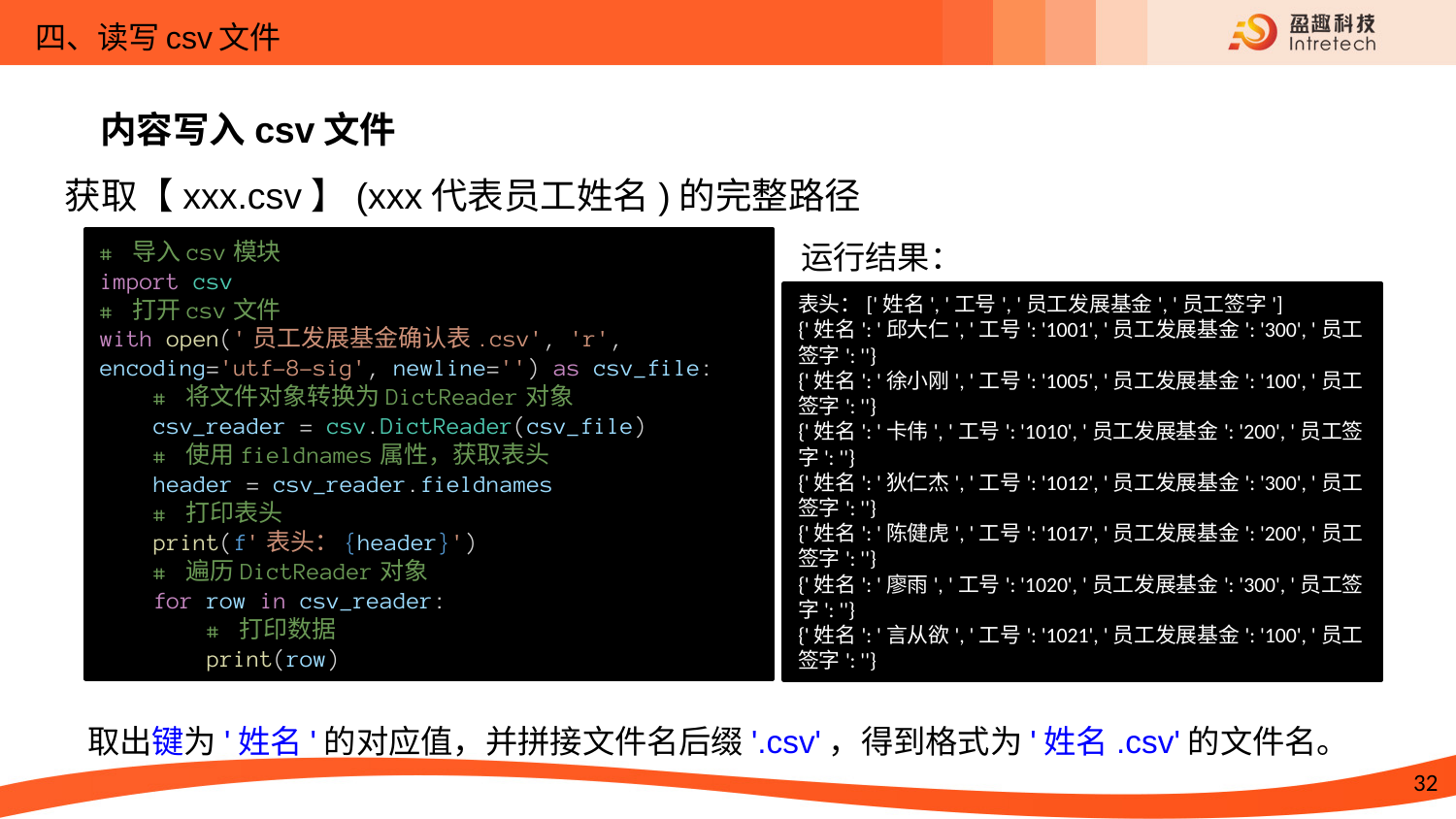

四、读写csv文件
内容写入csv文件
获取【xxx.csv】(xxx代表员工姓名)的完整路径

# 导入csv模块
import csv
# 打开csv文件
with open('员工发展基金确认表.csv', 'r', encoding='utf-8-sig', newline='') as csv_file:
    # 将文件对象转换为DictReader对象
    csv_reader = csv.DictReader(csv_file)
    # 使用fieldnames属性，获取表头
    header = csv_reader.fieldnames
    # 打印表头
    print(f'表头：{header}')
    # 遍历DictReader对象
    for row in csv_reader:
        # 打印数据
        print(row)
运行结果：
表头：['姓名', '工号', '员工发展基金', '员工签字']
{'姓名': '邱大仁', '工号': '1001', '员工发展基金': '300', '员工签字': ''}
{'姓名': '徐小刚', '工号': '1005', '员工发展基金': '100', '员工签字': ''}
{'姓名': '卡伟', '工号': '1010', '员工发展基金': '200', '员工签字': ''}
{'姓名': '狄仁杰', '工号': '1012', '员工发展基金': '300', '员工签字': ''}
{'姓名': '陈健虎', '工号': '1017', '员工发展基金': '200', '员工签字': ''}
{'姓名': '廖雨', '工号': '1020', '员工发展基金': '300', '员工签字': ''}
{'姓名': '言从欲', '工号': '1021', '员工发展基金': '100', '员工签字': ''}

取出键为'姓名'的对应值，并拼接文件名后缀'.csv'，得到格式为'姓名.csv'的文件名。